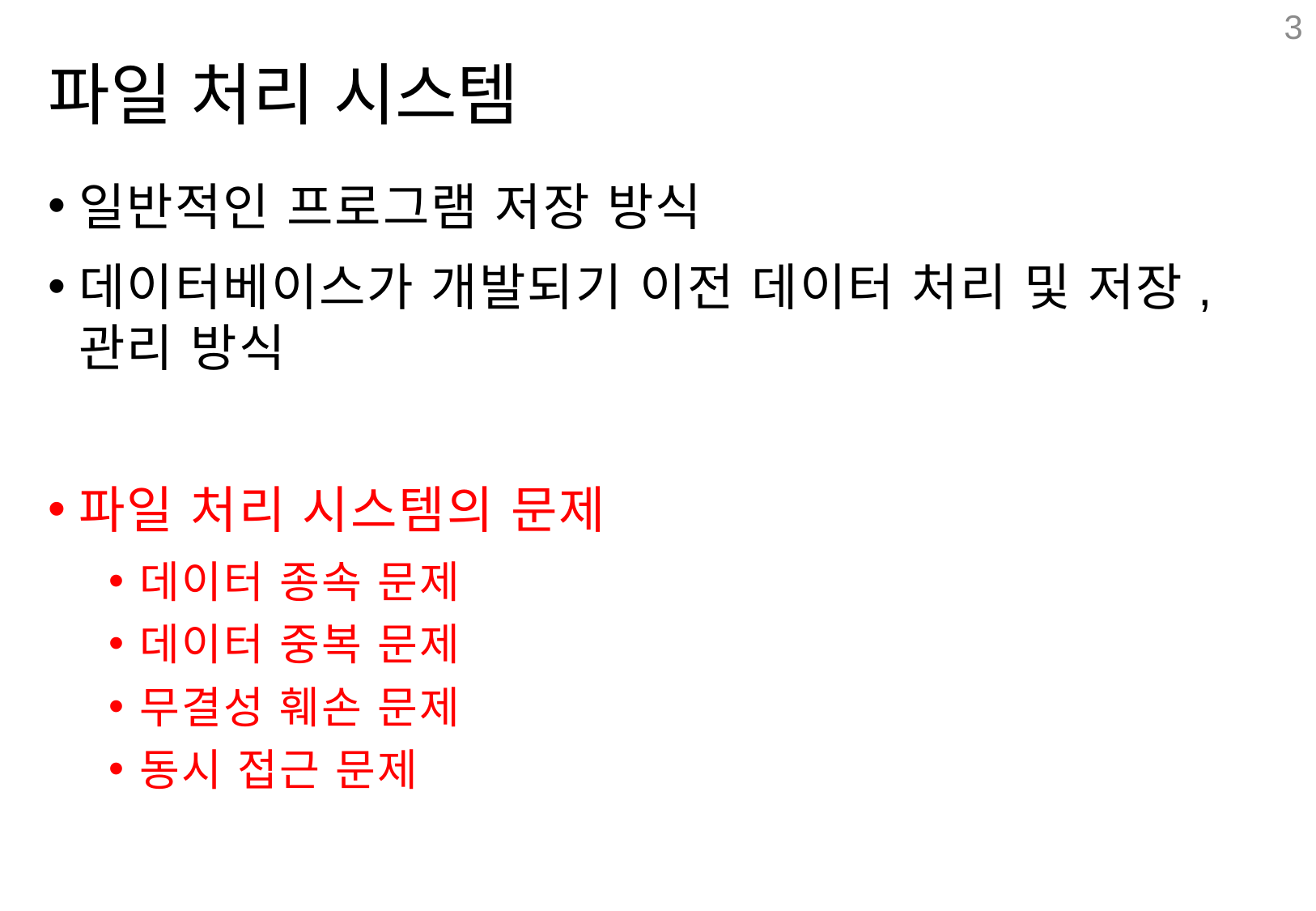

3
# 파일 처리 시스템
일반적인 프로그램 저장 방식
데이터베이스가 개발되기 이전 데이터 처리 및 저장, 관리 방식

파일 처리 시스템의 문제
데이터 종속 문제
데이터 중복 문제
무결성 훼손 문제
동시 접근 문제